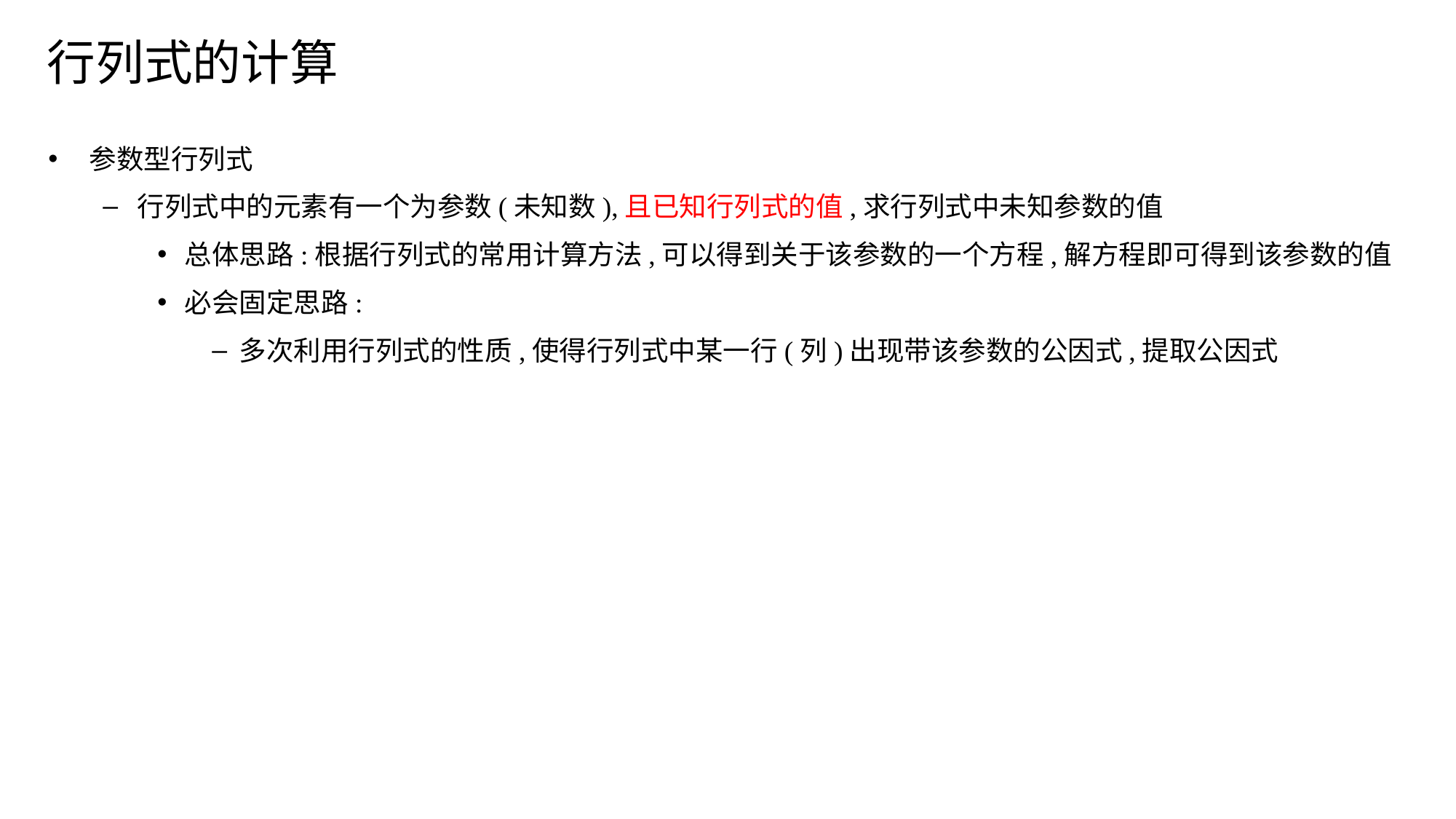

行列式的计算
参数型行列式
行列式中的元素有一个为参数(未知数),且已知行列式的值,求行列式中未知参数的值
总体思路:根据行列式的常用计算方法,可以得到关于该参数的一个方程,解方程即可得到该参数的值
必会固定思路:
多次利用行列式的性质,使得行列式中某一行(列)出现带该参数的公因式,提取公因式